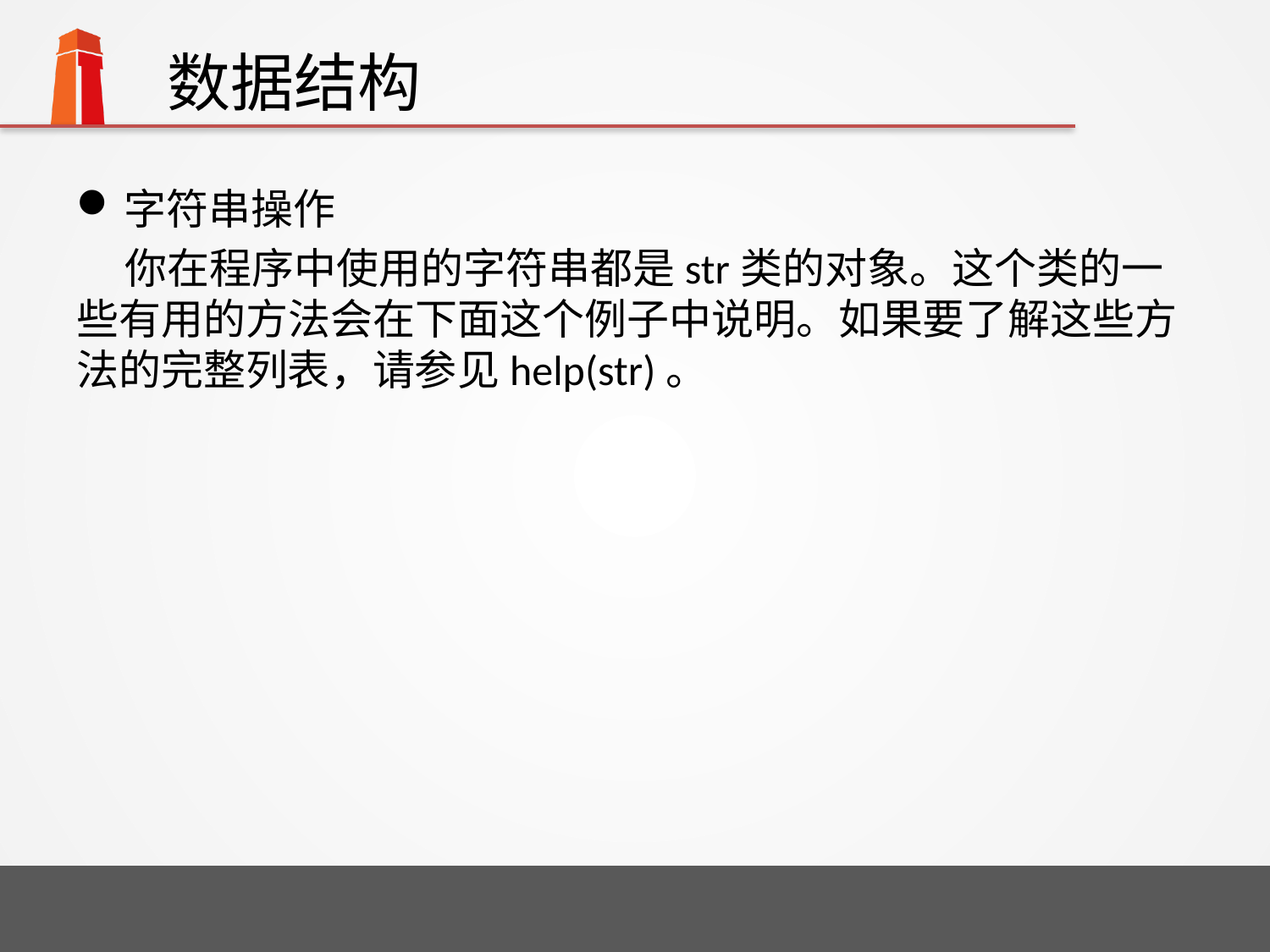

# 数据结构
字符串操作
    你在程序中使用的字符串都是str类的对象。这个类的一些有用的方法会在下面这个例子中说明。如果要了解这些方法的完整列表，请参见help(str)。